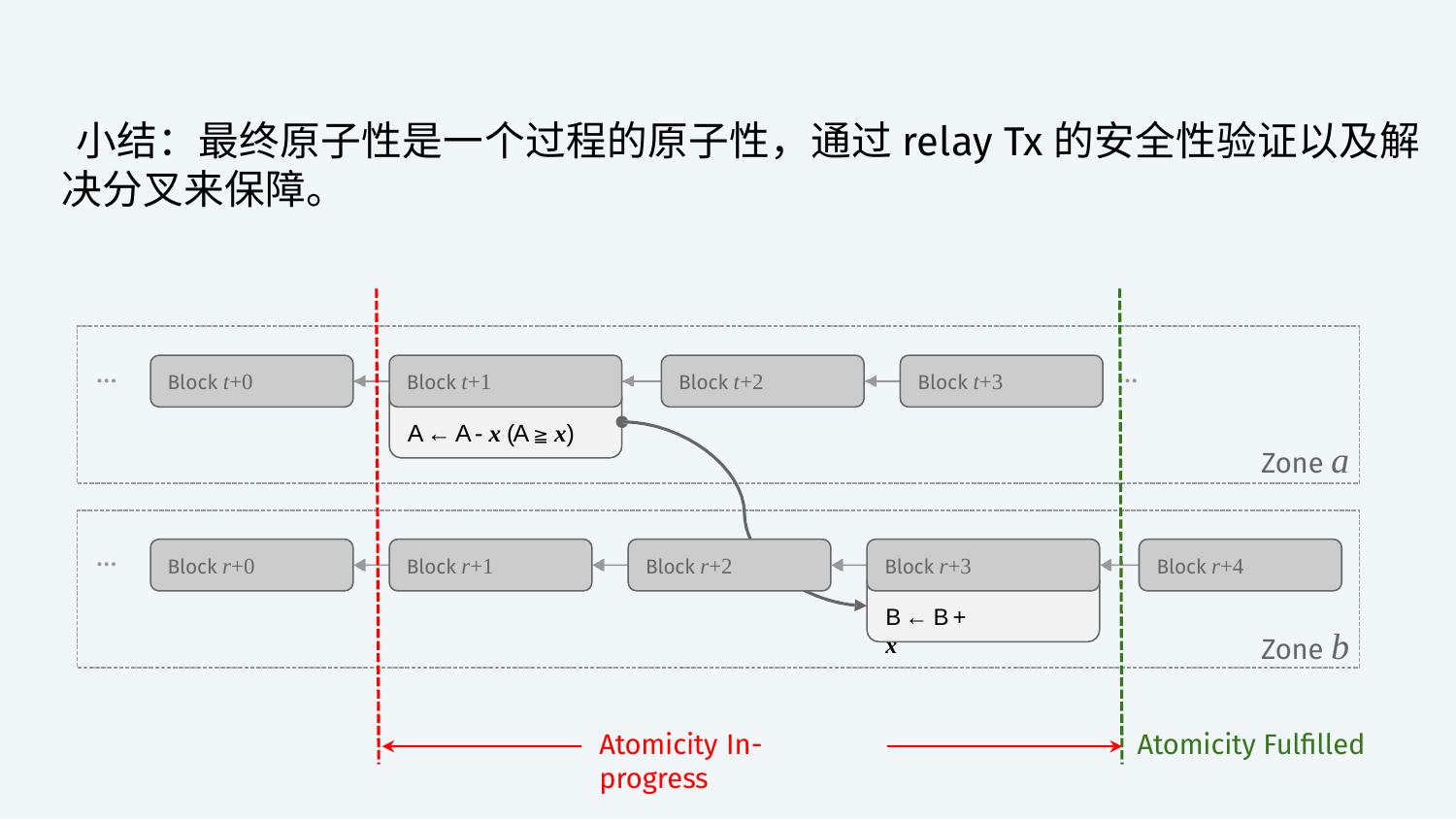

小结：最终原子性是一个过程的原子性，通过relay Tx的安全性验证以及解决分叉来保障。

…
…

Block t+0
Block t+1
Block t+2
Block t+3

A ← A - x (A ≧ x)

Zone a

…

Block r+0
Block r+1
Block r+2
Block r+3
Block r+4

B ← B + x
Zone b
Atomicity In-progress
Atomicity Fulfilled